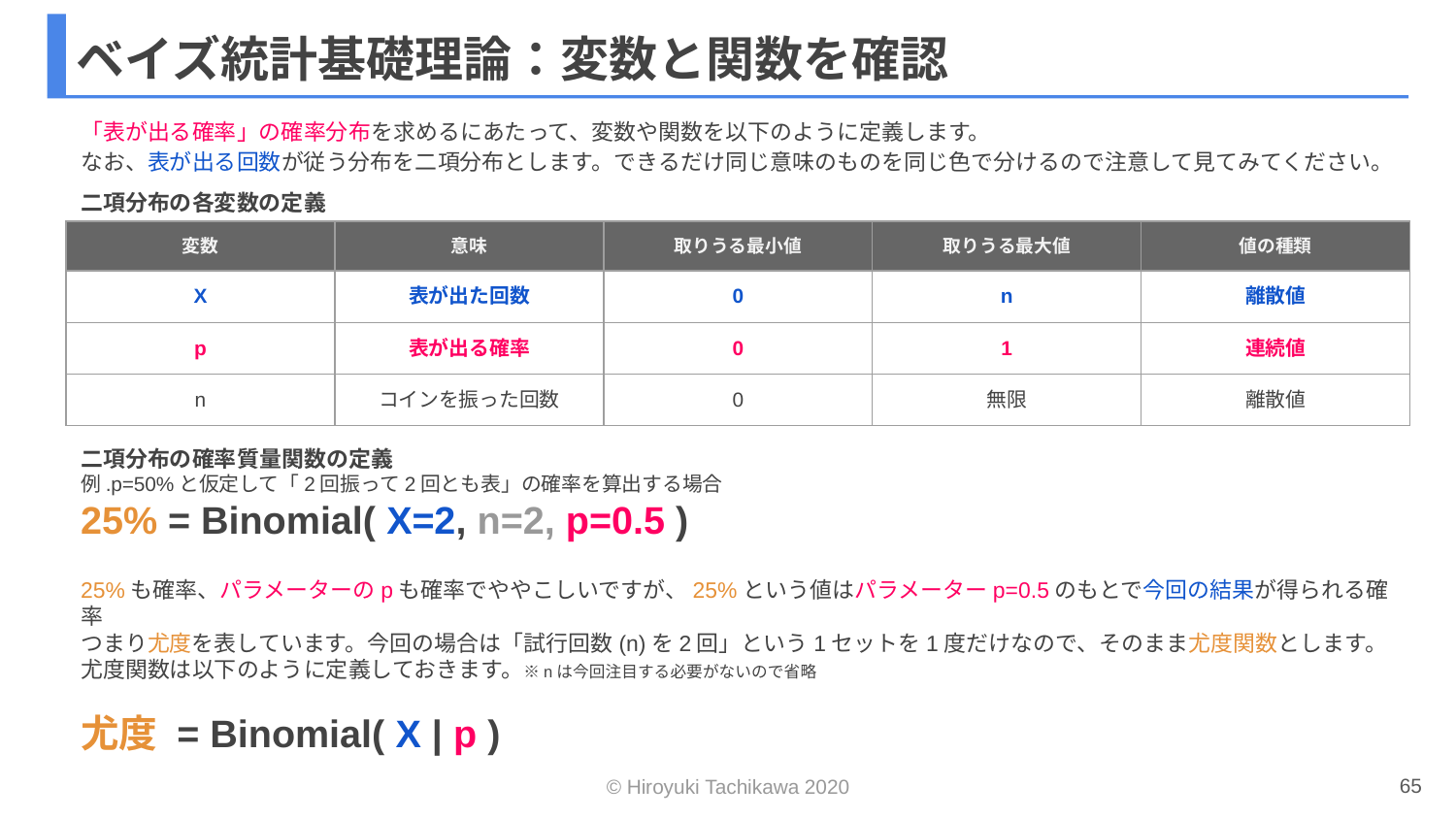

# ベイズ統計基礎理論：変数と関数を確認
「表が出る確率」の確率分布を求めるにあたって、変数や関数を以下のように定義します。
なお、表が出る回数が従う分布を二項分布とします。できるだけ同じ意味のものを同じ色で分けるので注意して見てみてください。
二項分布の各変数の定義
| 変数 | 意味 | 取りうる最小値 | 取りうる最大値 | 値の種類 |
| --- | --- | --- | --- | --- |
| X | 表が出た回数 | 0 | n | 離散値 |
| p | 表が出る確率 | 0 | 1 | 連続値 |
| n | コインを振った回数 | 0 | 無限 | 離散値 |
二項分布の確率質量関数の定義
例.p=50%と仮定して「2回振って2回とも表」の確率を算出する場合
25% = Binomial( X=2, n=2, p=0.5 )

25%も確率、パラメーターのpも確率でややこしいですが、25%という値はパラメーターp=0.5のもとで今回の結果が得られる確率
つまり尤度を表しています。今回の場合は「試行回数(n)を2回」という1セットを1度だけなので、そのまま尤度関数とします。
尤度関数は以下のように定義しておきます。※nは今回注目する必要がないので省略

尤度 = Binomial( X | p )

65